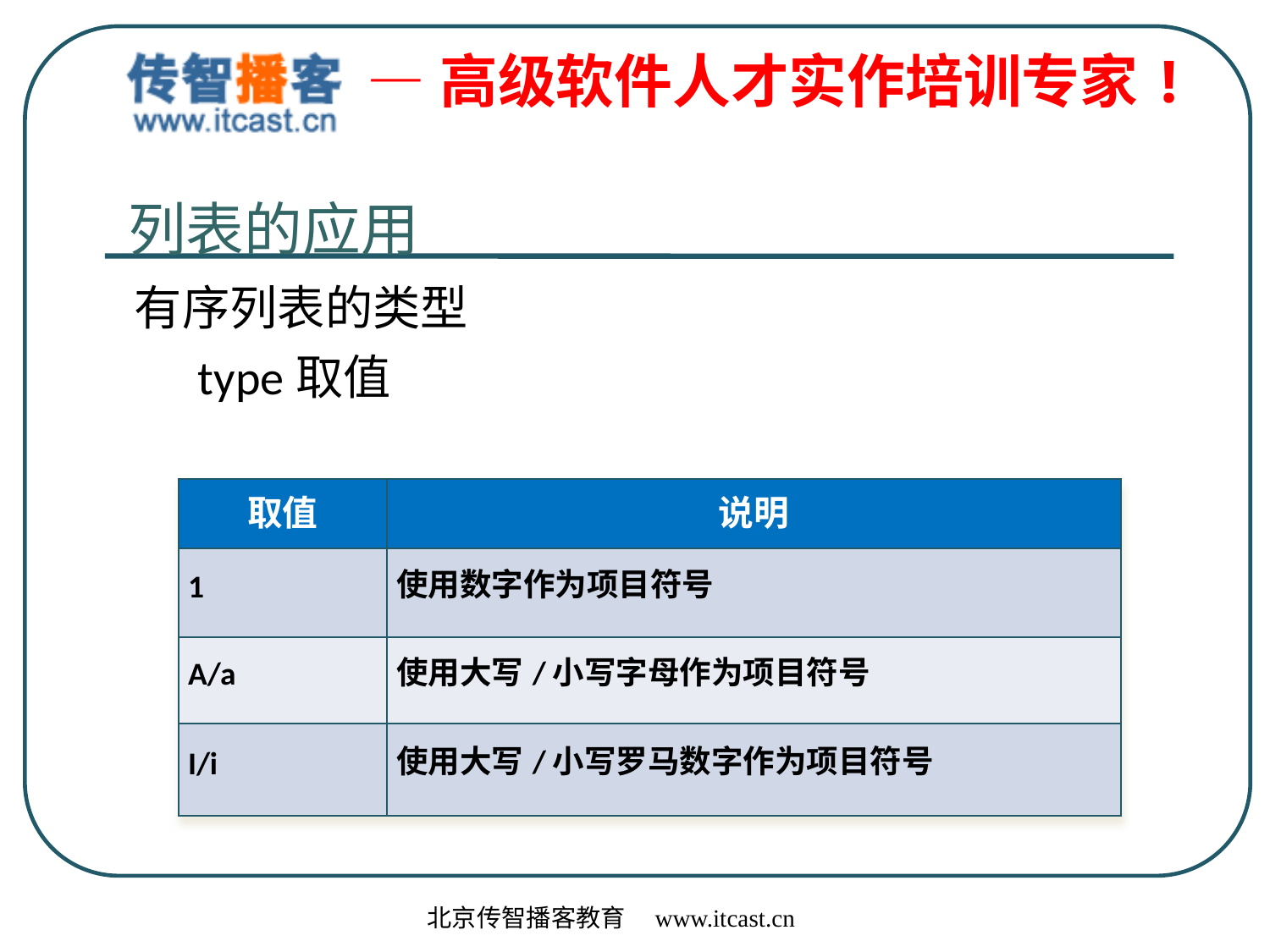

列表的应用
有序列表的类型
type取值
| 取值 | 说明 |
| --- | --- |
| 1 | 使用数字作为项目符号 |
| A/a | 使用大写/小写字母作为项目符号 |
| I/i | 使用大写/小写罗马数字作为项目符号 |
北京传智播客教育   www.itcast.cn